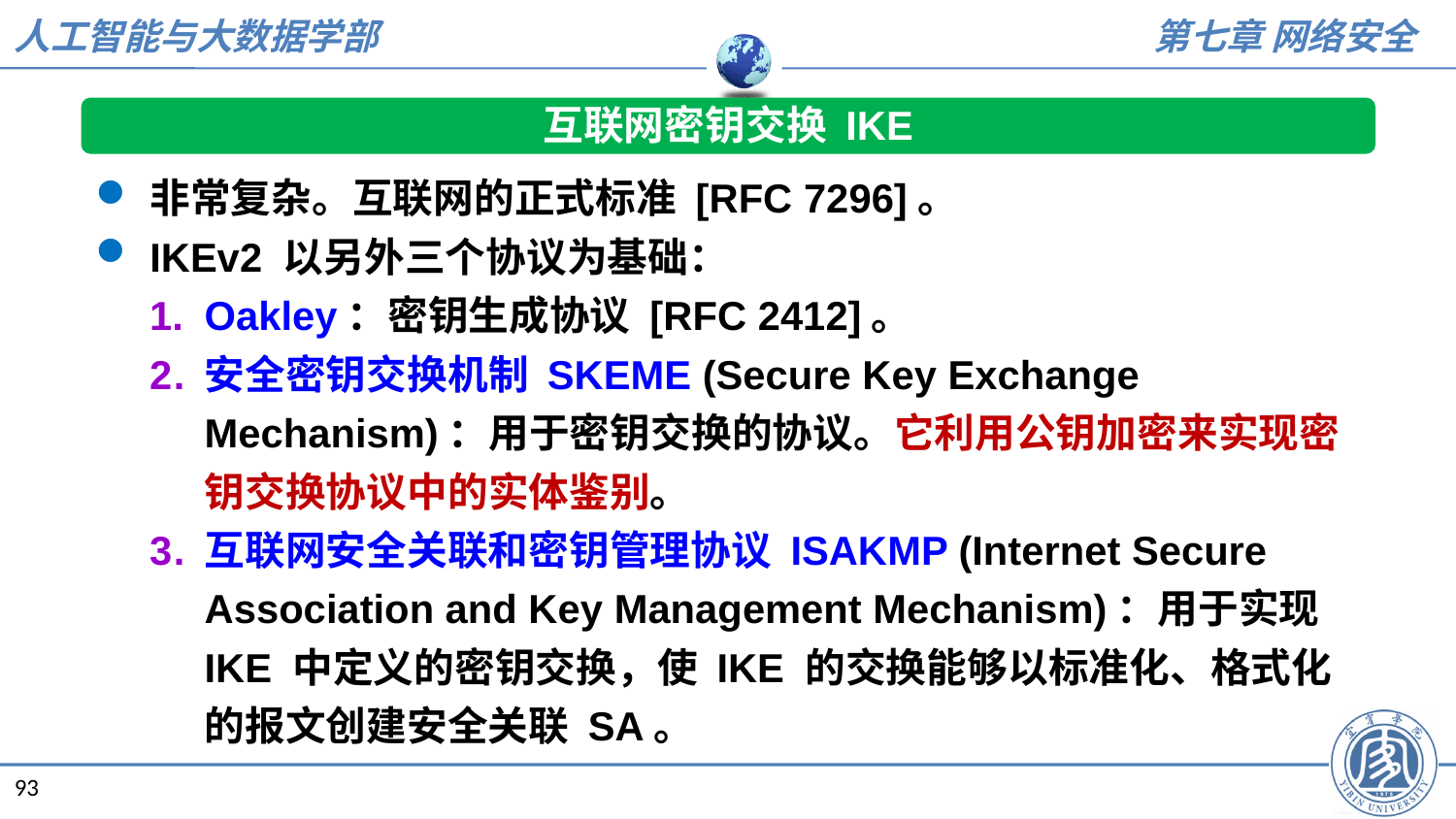

互联网密钥交换 IKE

非常复杂。互联网的正式标准 [RFC 7296]。
IKEv2 以另外三个协议为基础：
Oakley：密钥生成协议 [RFC 2412]。
安全密钥交换机制 SKEME (Secure Key Exchange Mechanism)：用于密钥交换的协议。它利用公钥加密来实现密钥交换协议中的实体鉴别。
互联网安全关联和密钥管理协议 ISAKMP (Internet Secure Association and Key Management Mechanism)：用于实现 IKE 中定义的密钥交换，使 IKE 的交换能够以标准化、格式化的报文创建安全关联 SA。
93